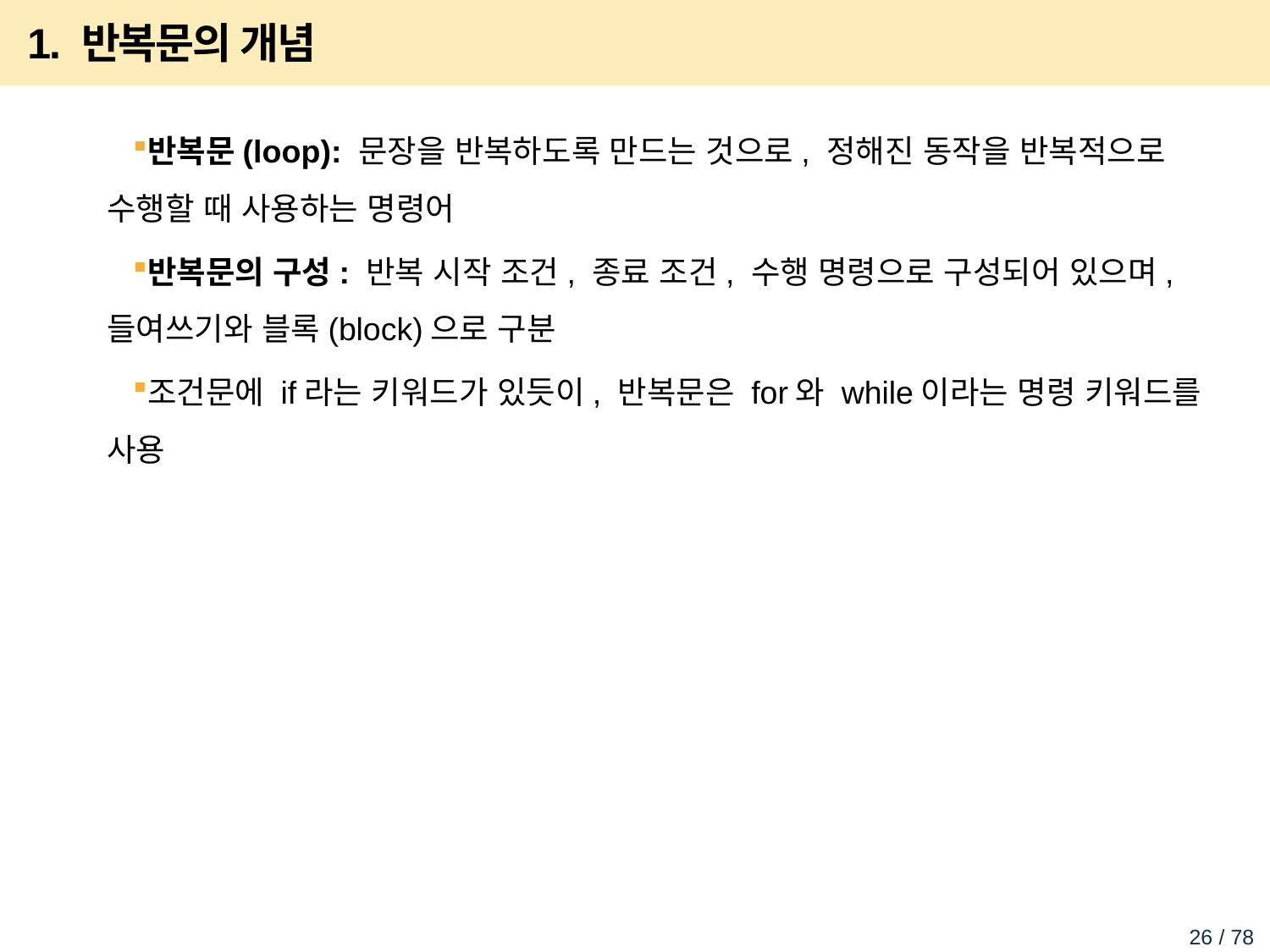

# 1. 반복문의 개념
반복문(loop): 문장을 반복하도록 만드는 것으로, 정해진 동작을 반복적으로 수행할 때 사용하는 명령어
반복문의 구성: 반복 시작 조건, 종료 조건, 수행 명령으로 구성되어 있으며, 들여쓰기와 블록(block)으로 구분
조건문에 if라는 키워드가 있듯이, 반복문은 for와 while이라는 명령 키워드를 사용